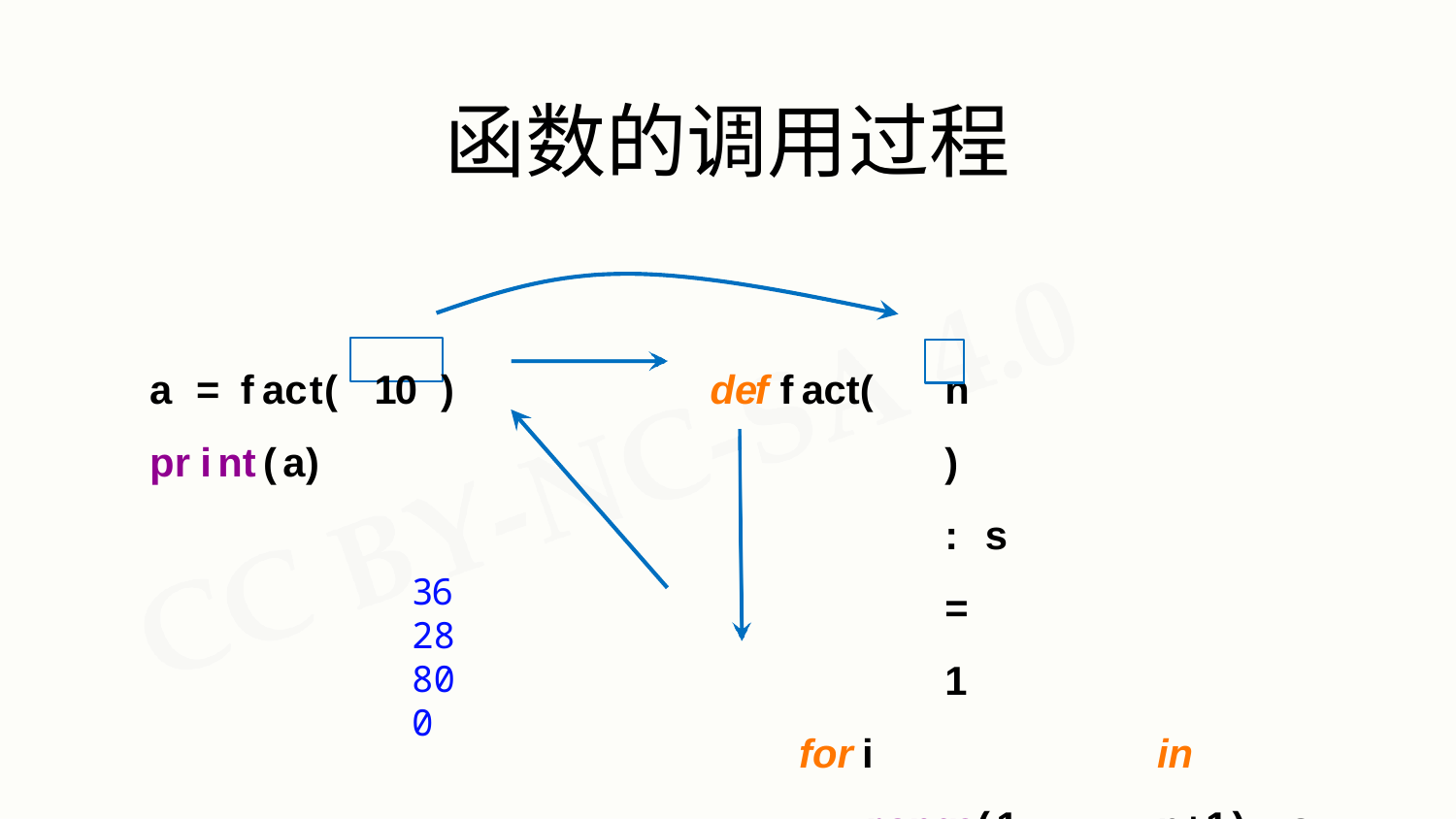

# 函数的调用过程

def fact(	n	)	: s	=	1
for i		in range(1,	n+1): s	*=	i
return s
a	=	fact(	10	) print(a)

3628800